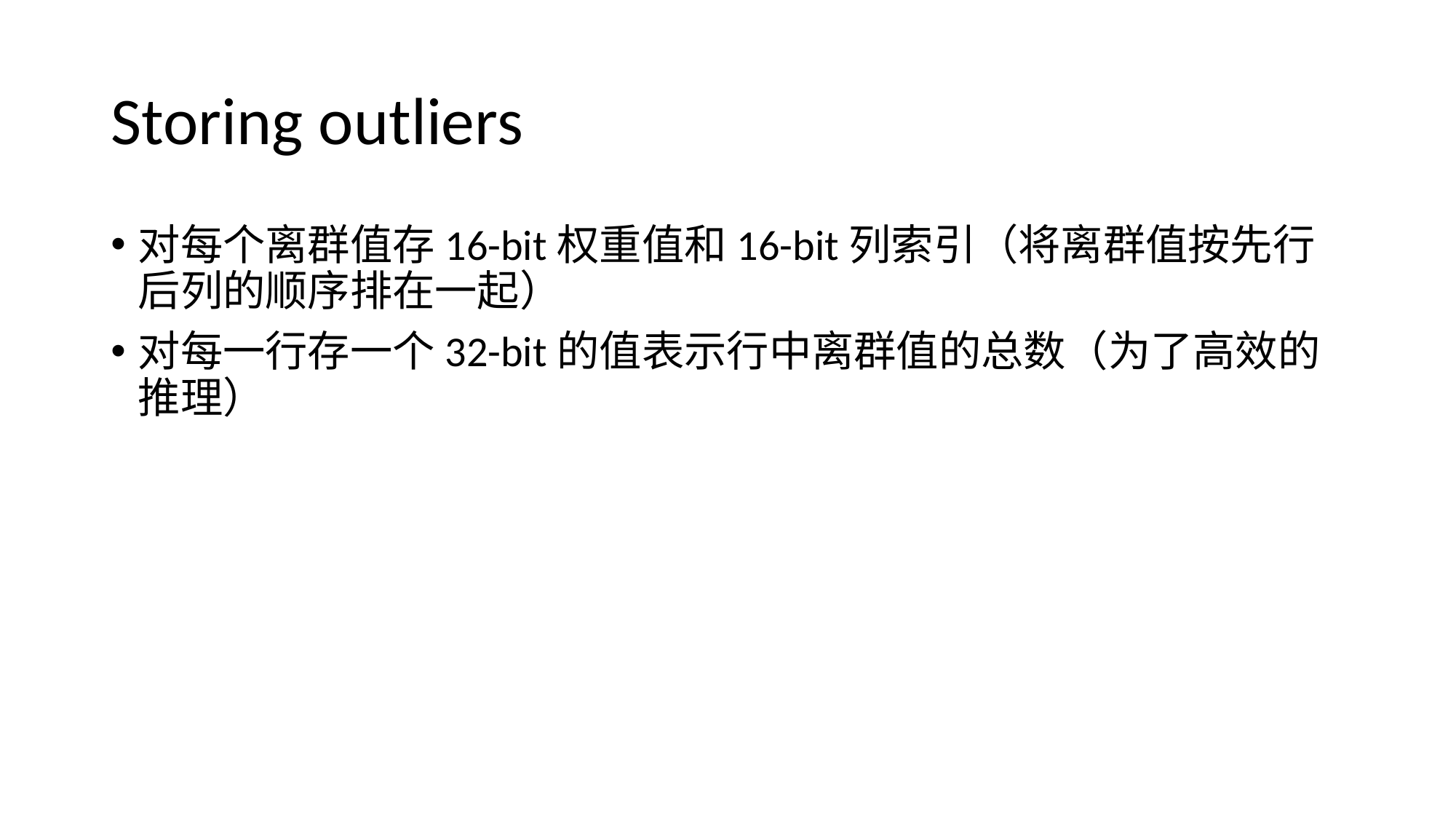

# Storing outliers
对每个离群值存16-bit权重值和16-bit列索引（将离群值按先行后列的顺序排在一起）
对每一行存一个32-bit的值表示行中离群值的总数（为了高效的推理）